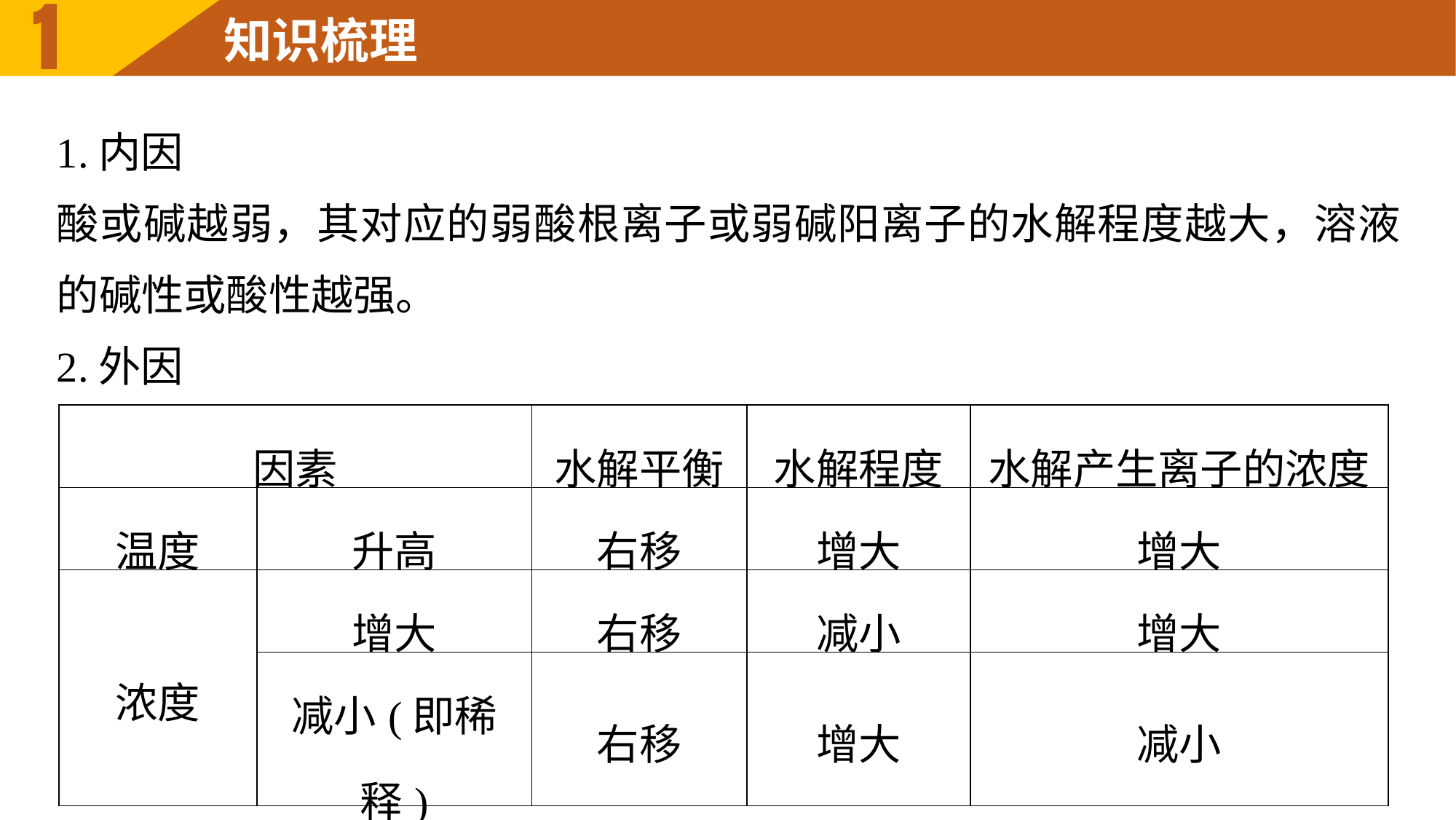

1

知识梳理
1.内因
酸或碱越弱，其对应的弱酸根离子或弱碱阳离子的水解程度越大，溶液的碱性或酸性越强。
2.外因
| 因素 |  | 水解平衡 | 水解程度 | 水解产生离子的浓度 |
| --- | --- | --- | --- | --- |
| 温度 | 升高 | 右移 | 增大 | 增大 |
| 浓度 | 增大 | 右移 | 减小 | 增大 |
|  | 减小(即稀释) | 右移 | 增大 | 减小 |